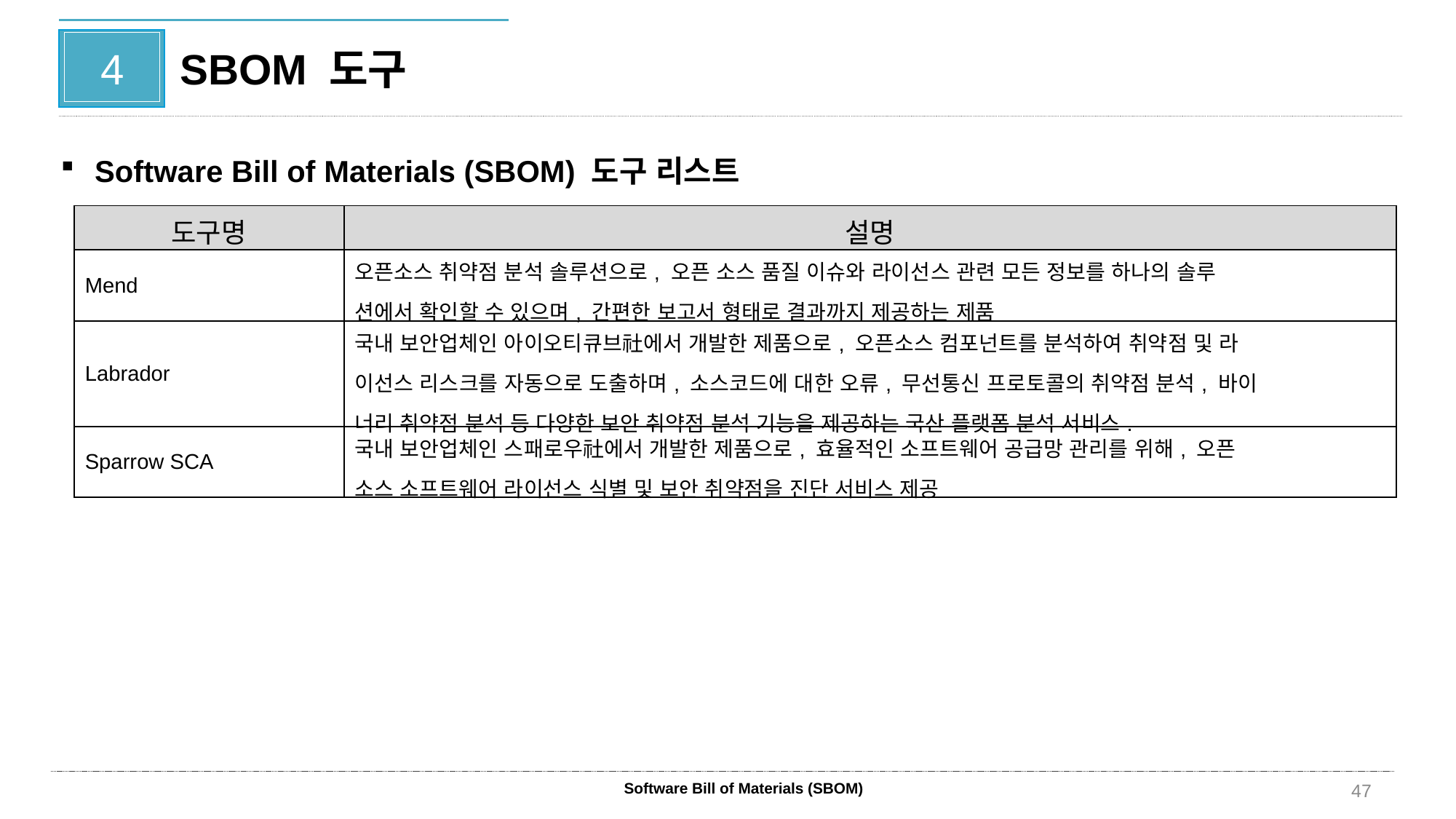

4
SBOM 도구
Software Bill of Materials (SBOM) 도구 리스트
| 도구명 | 설명 |
| --- | --- |
| Mend | 오픈소스 취약점 분석 솔루션으로, 오픈 소스 품질 이슈와 라이선스 관련 모든 정보를 하나의 솔루 션에서 확인할 수 있으며, 간편한 보고서 형태로 결과까지 제공하는 제품 |
| Labrador | 국내 보안업체인 아이오티큐브社에서 개발한 제품으로, 오픈소스 컴포넌트를 분석하여 취약점 및 라 이선스 리스크를 자동으로 도출하며, 소스코드에 대한 오류, 무선통신 프로토콜의 취약점 분석, 바이 너리 취약점 분석 등 다양한 보안 취약점 분석 기능을 제공하는 국산 플랫폼 분석 서비스. |
| Sparrow SCA | 국내 보안업체인 스패로우社에서 개발한 제품으로, 효율적인 소프트웨어 공급망 관리를 위해, 오픈 소스 소프트웨어 라이선스 식별 및 보안 취약점을 진단 서비스 제공 |